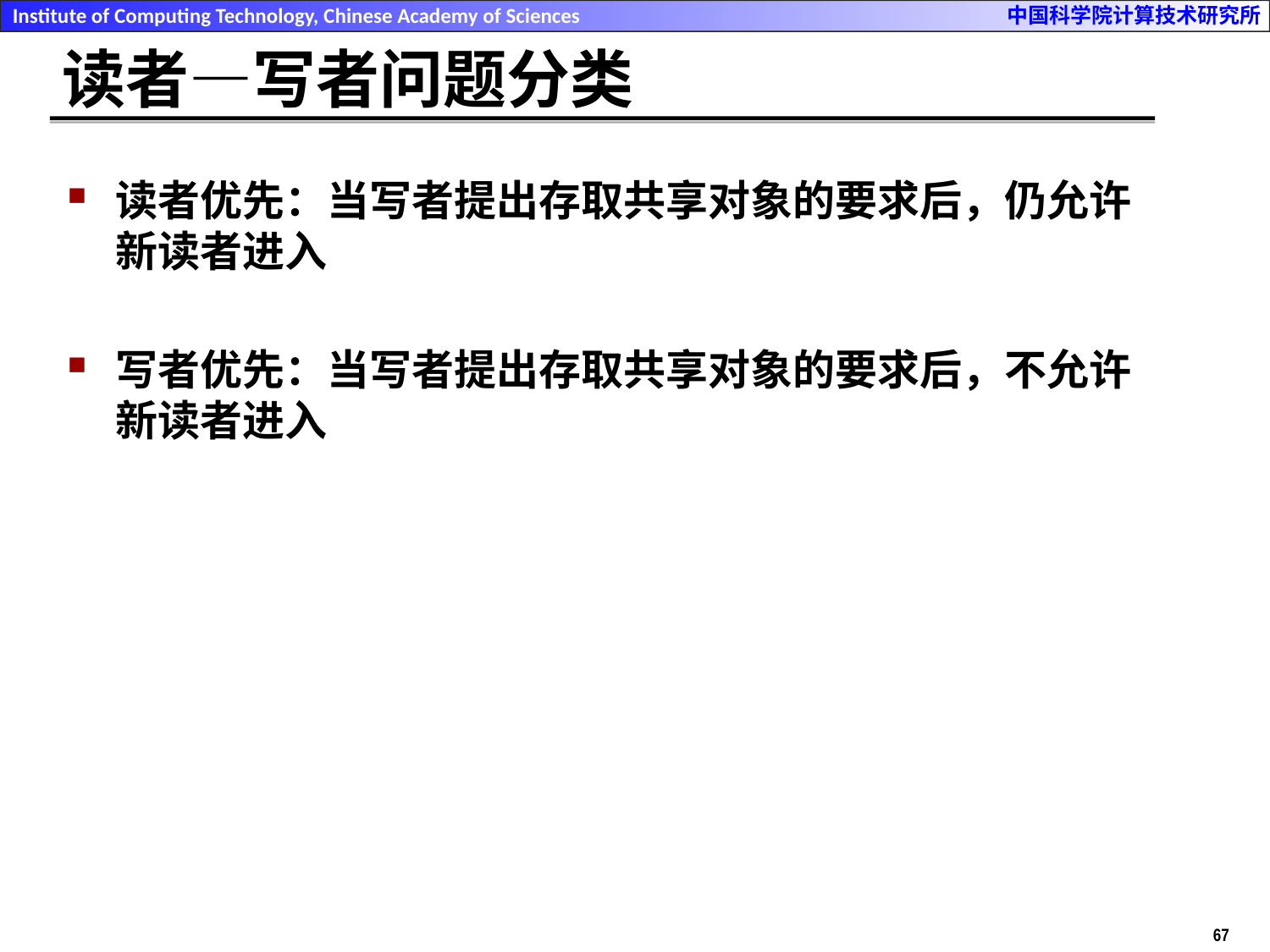

# 读者—写者问题分类
读者优先：当写者提出存取共享对象的要求后，仍允许新读者进入

写者优先：当写者提出存取共享对象的要求后，不允许新读者进入